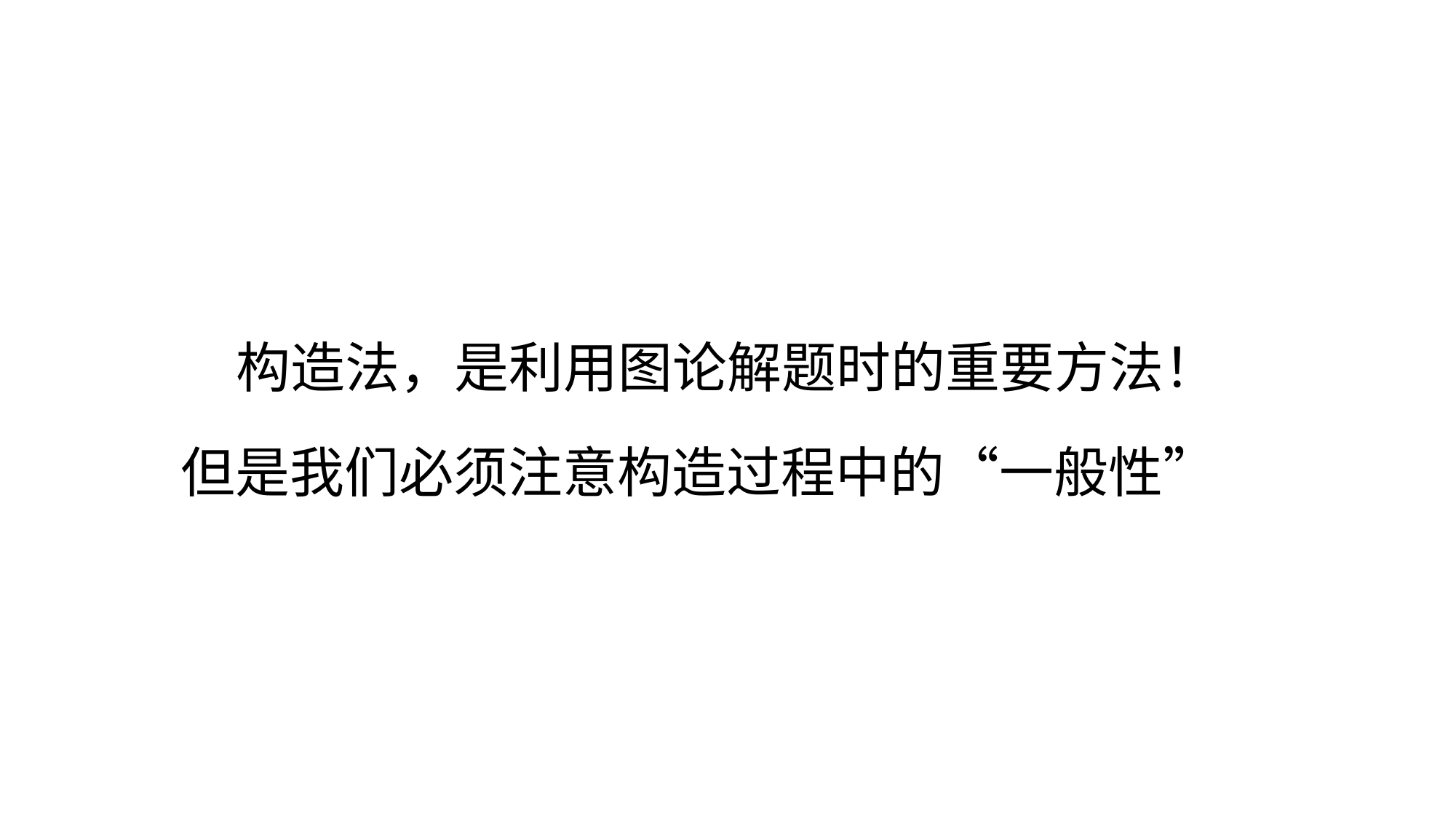

#
构造法，是利用图论解题时的重要方法！
但是我们必须注意构造过程中的“一般性”